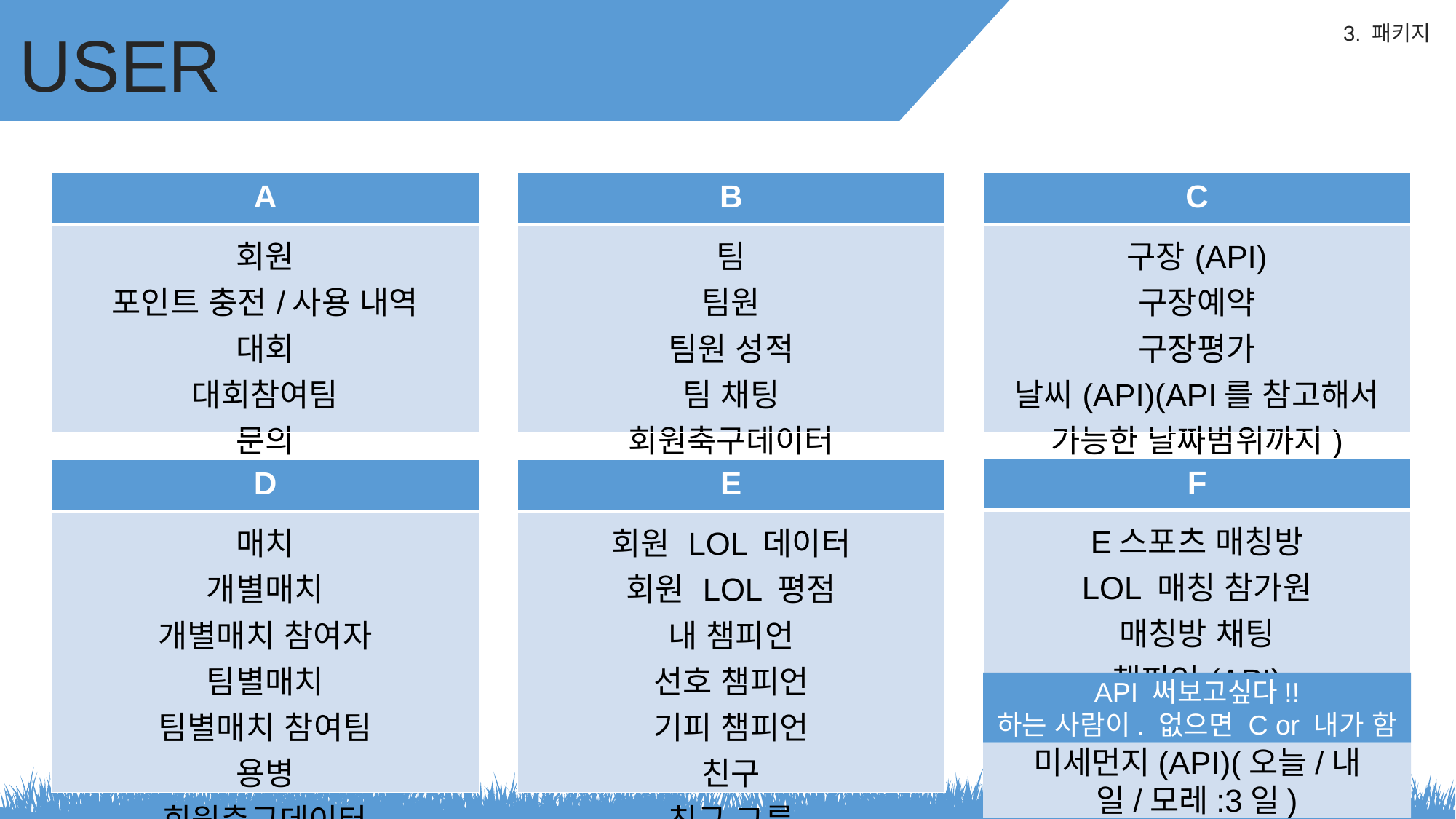

USER
3. 패키지
| A |
| --- |
| 회원 포인트 충전/사용 내역 대회 대회참여팀 문의 |
| B |
| --- |
| 팀 팀원 팀원 성적 팀 채팅 회원축구데이터 |
| C |
| --- |
| 구장(API) 구장예약 구장평가 날씨(API)(API를 참고해서 가능한 날짜범위까지) |
| F |
| --- |
| E스포츠 매칭방 LOL 매칭 참가원 매칭방 채팅 챔피언(API) |
| D |
| --- |
| 매치 개별매치 개별매치 참여자 팀별매치 팀별매치 참여팀 용병 회원축구데이터 |
| E |
| --- |
| 회원 LOL 데이터 회원 LOL 평점 내 챔피언 선호 챔피언 기피 챔피언 친구 친구 그룹 |
API 써보고싶다!!
하는 사람이. 없으면 C or 내가 함
미세먼지(API)(오늘/내일/모레:3일)